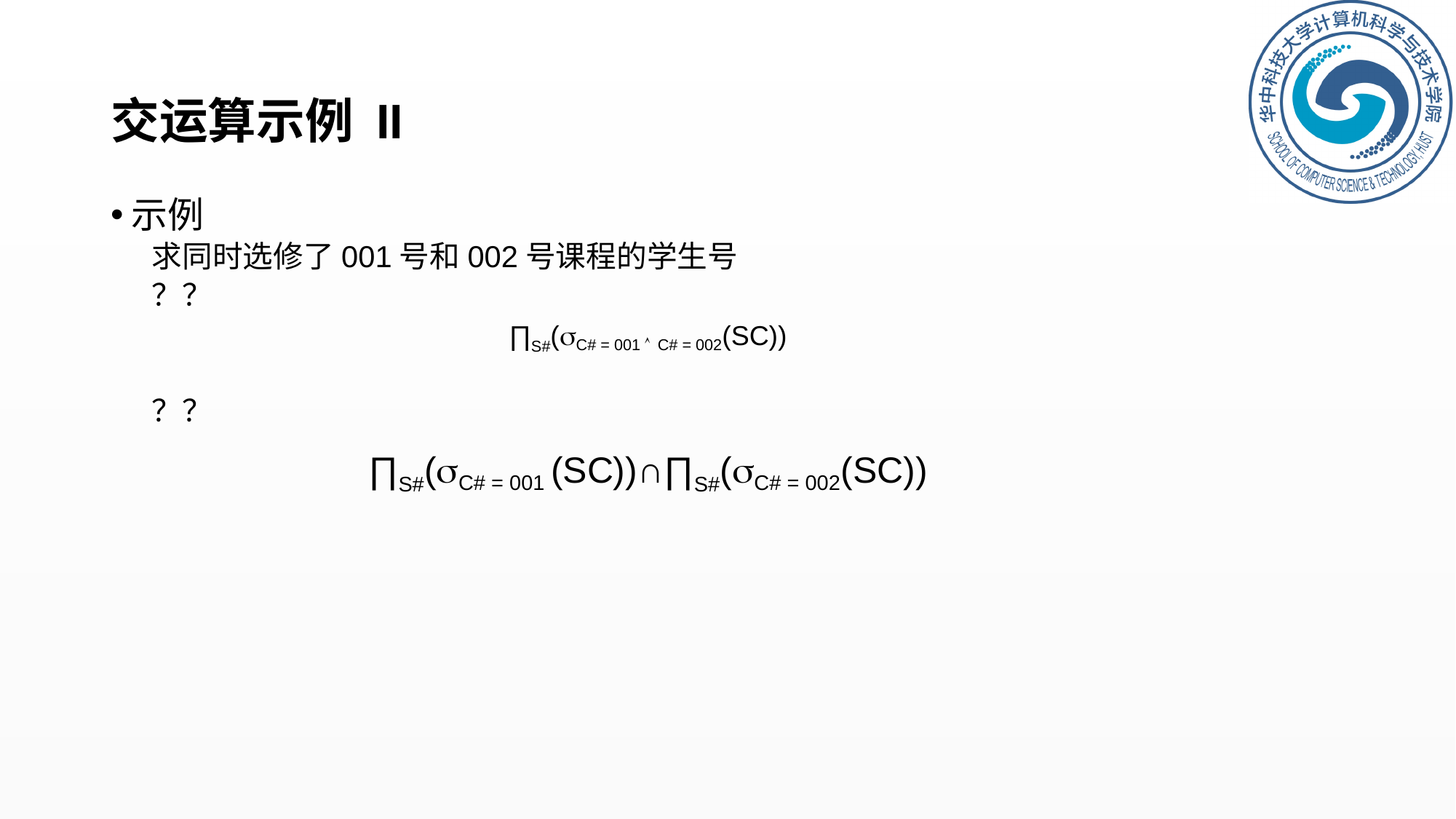

# 交运算示例 II
示例
求同时选修了001号和002号课程的学生号
？？
∏S#(σC# = 001 ∧ C# = 002(SC))

？？
∏S#(σC# = 001 (SC))∩∏S#(σC# = 002(SC))